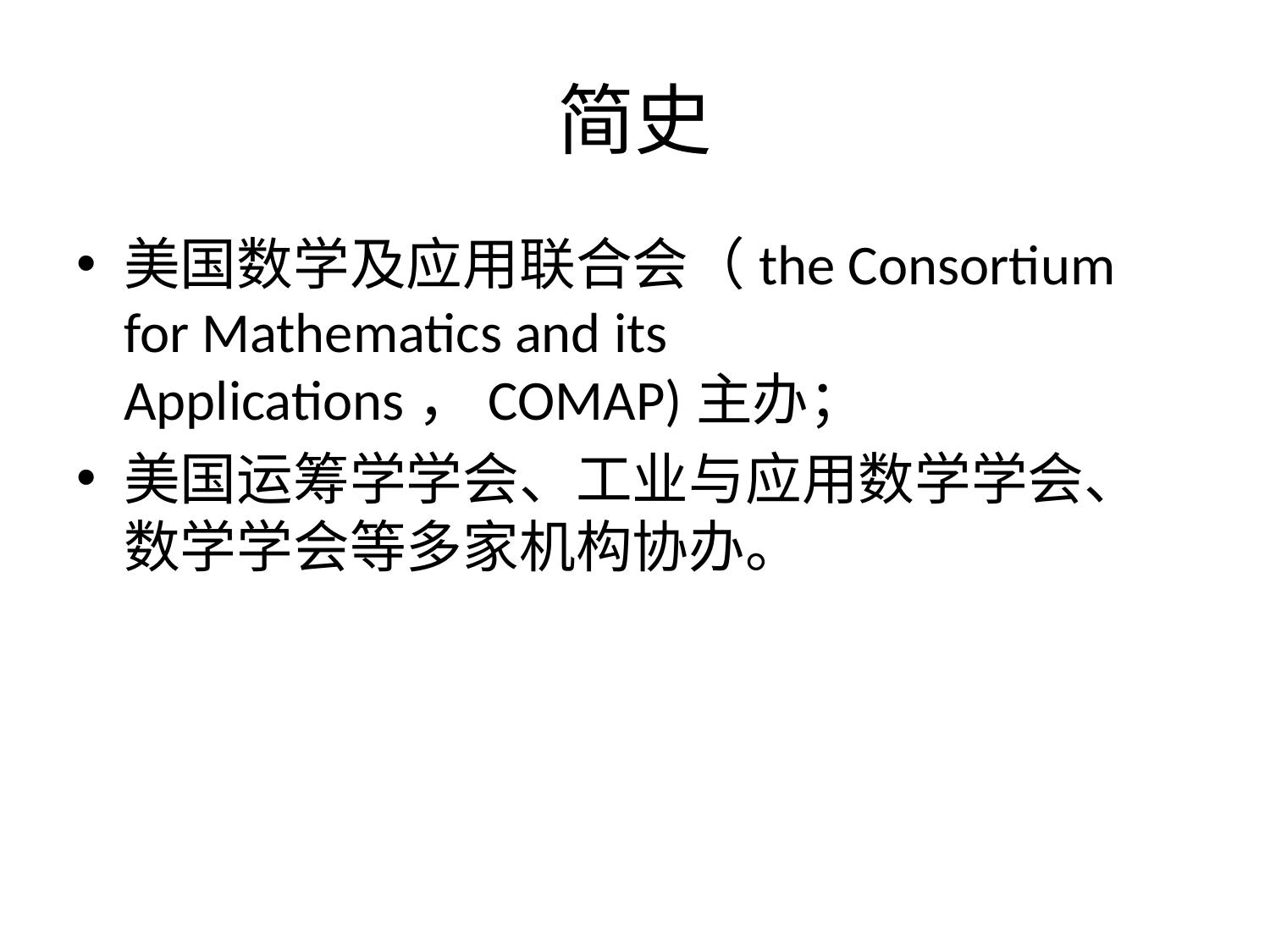

# 简史
美国数学及应用联合会（the Consortium for Mathematics and its Applications，COMAP)主办；
美国运筹学学会、工业与应用数学学会、数学学会等多家机构协办。